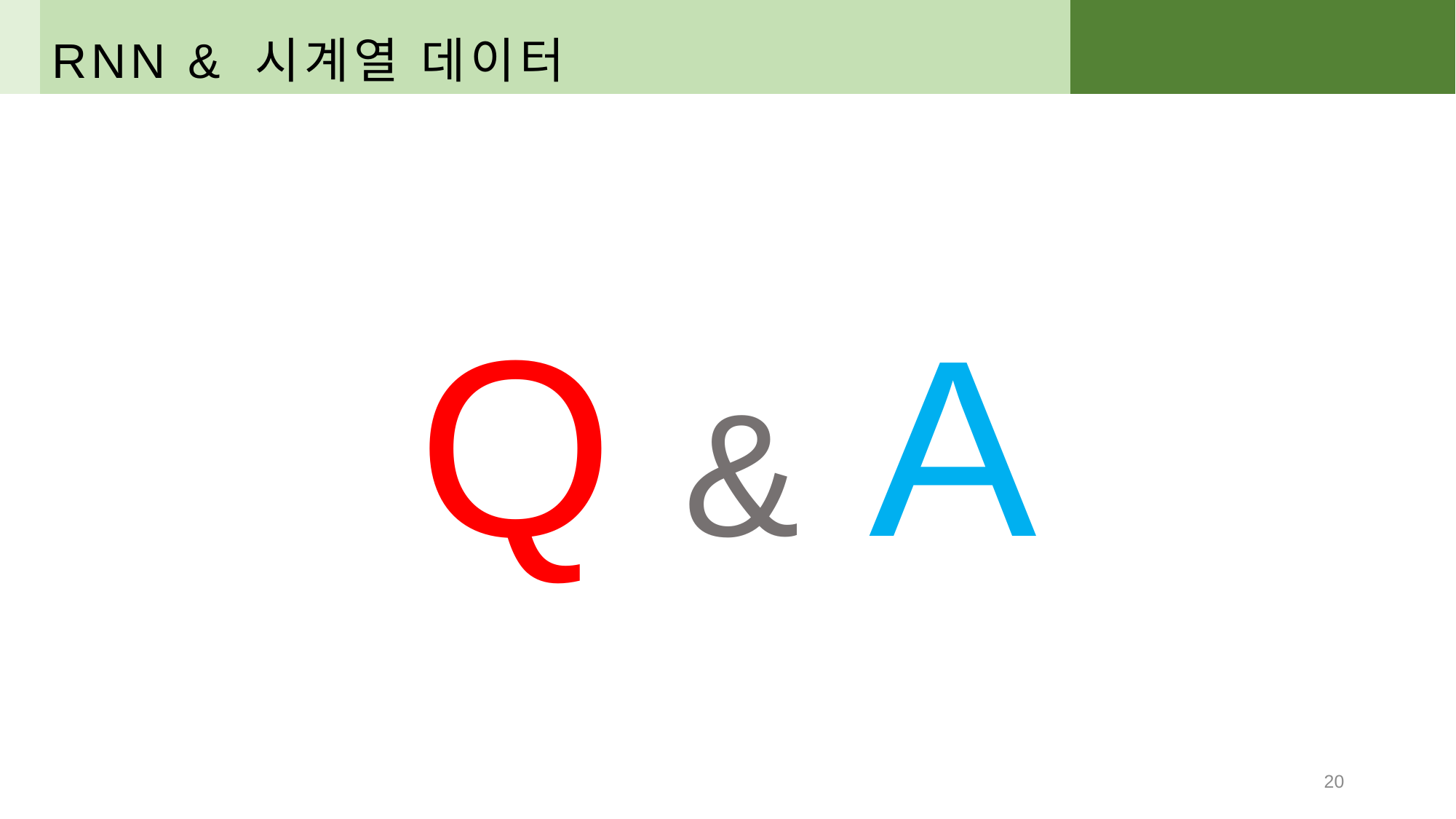

RNN & 시계열 데이터

Q & A
20